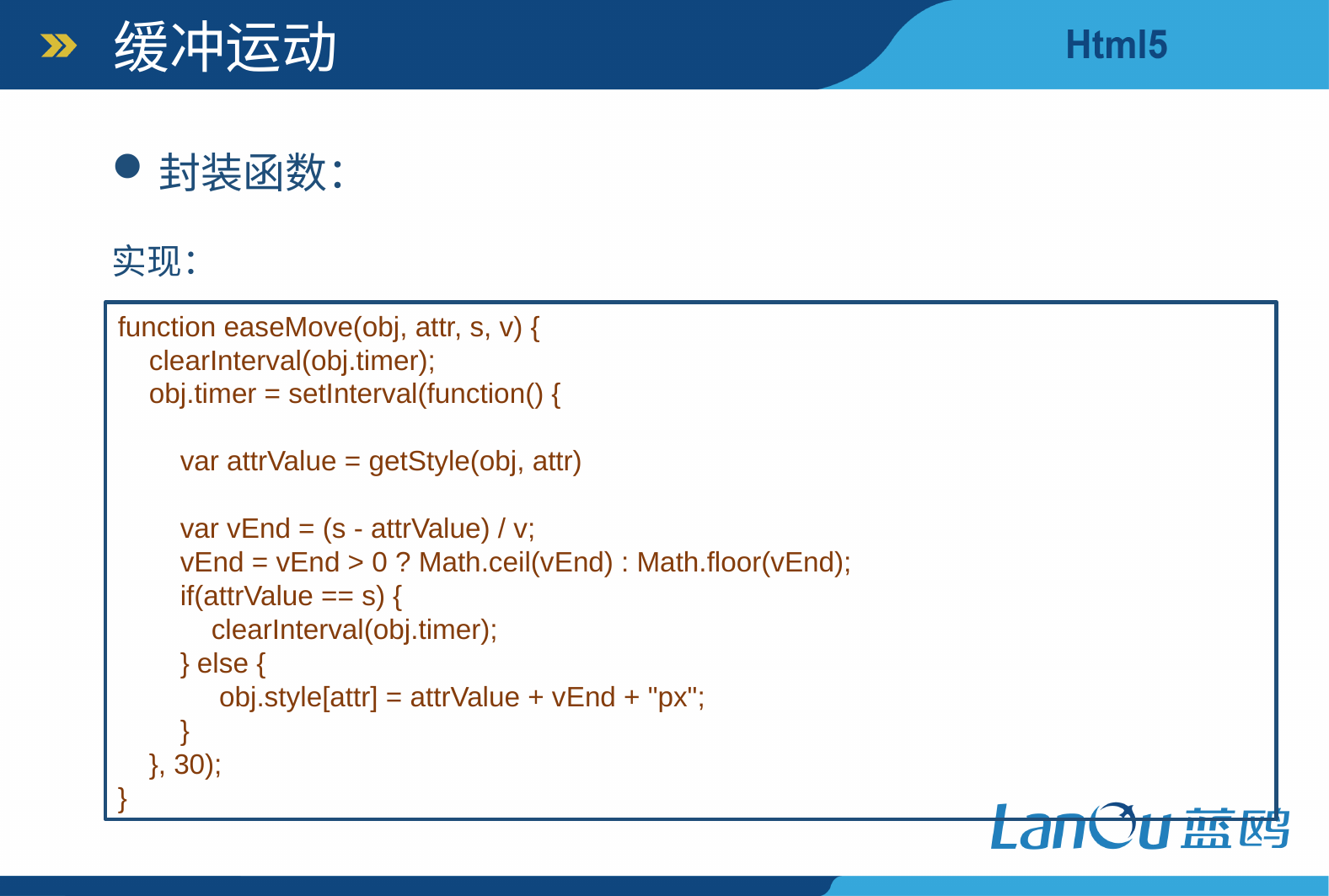

缓冲运动
封装函数：

实现：

function easeMove(obj, attr, s, v) {
    clearInterval(obj.timer);
    obj.timer = setInterval(function() {

        var attrValue = getStyle(obj, attr)

        var vEnd = (s - attrValue) / v;
        vEnd = vEnd > 0 ? Math.ceil(vEnd) : Math.floor(vEnd);
        if(attrValue == s) {
            clearInterval(obj.timer);
        } else {
             obj.style[attr] = attrValue + vEnd + "px";
        }
    }, 30);
}